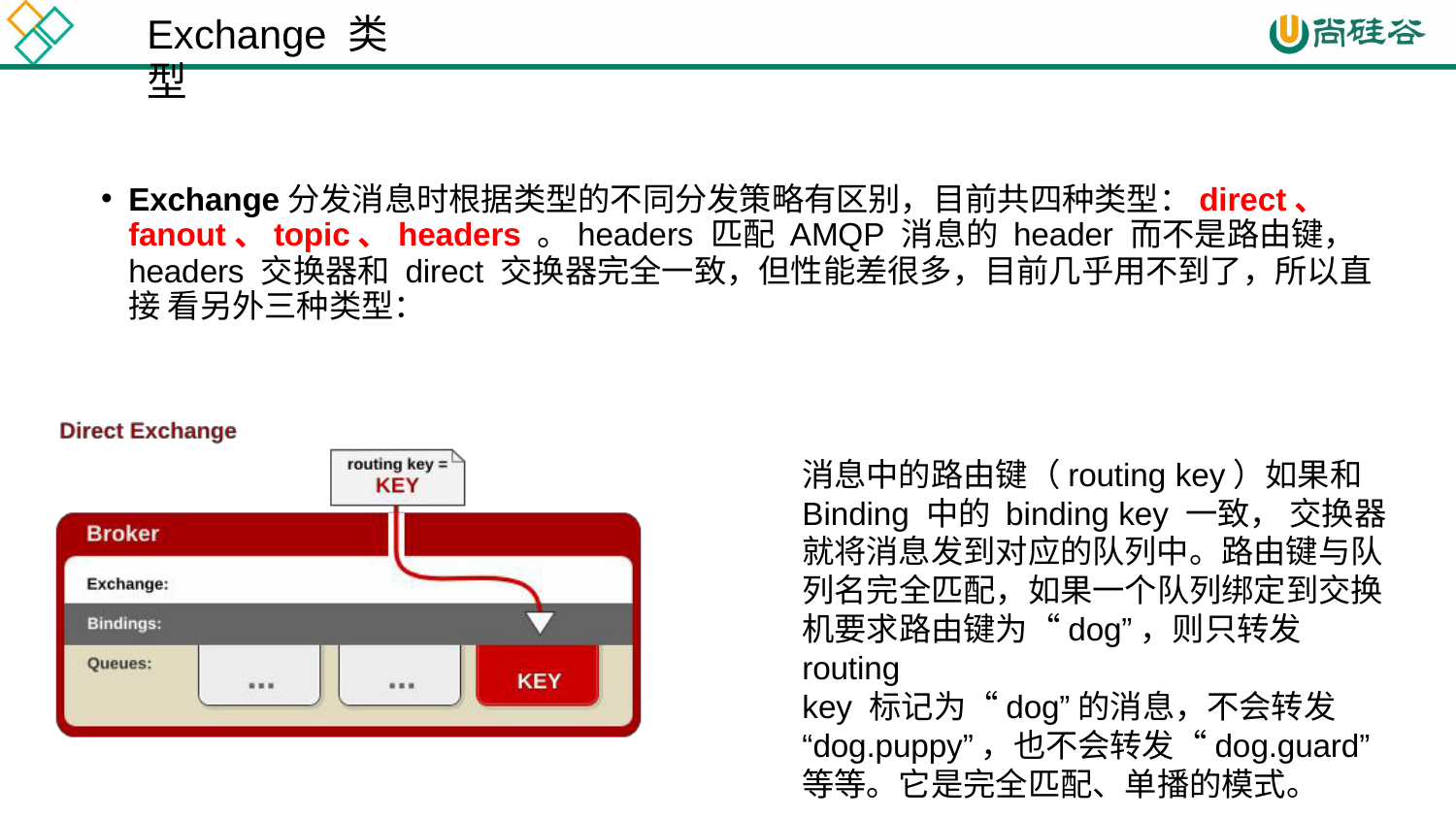

# Exchange 类型
Exchange分发消息时根据类型的不同分发策略有区别，目前共四种类型：direct、
fanout、topic、headers 。headers 匹配 AMQP 消息的 header 而不是路由键，
headers 交换器和 direct 交换器完全一致，但性能差很多，目前几乎用不到了，所以直接 看另外三种类型：

消息中的路由键（routing key）如果和
Binding 中的 binding key 一致， 交换器 就将消息发到对应的队列中。路由键与队 列名完全匹配，如果一个队列绑定到交换 机要求路由键为“dog”，则只转发 routing
key 标记为“dog”的消息，不会转发
“dog.puppy”，也不会转发“dog.guard”  等等。它是完全匹配、单播的模式。